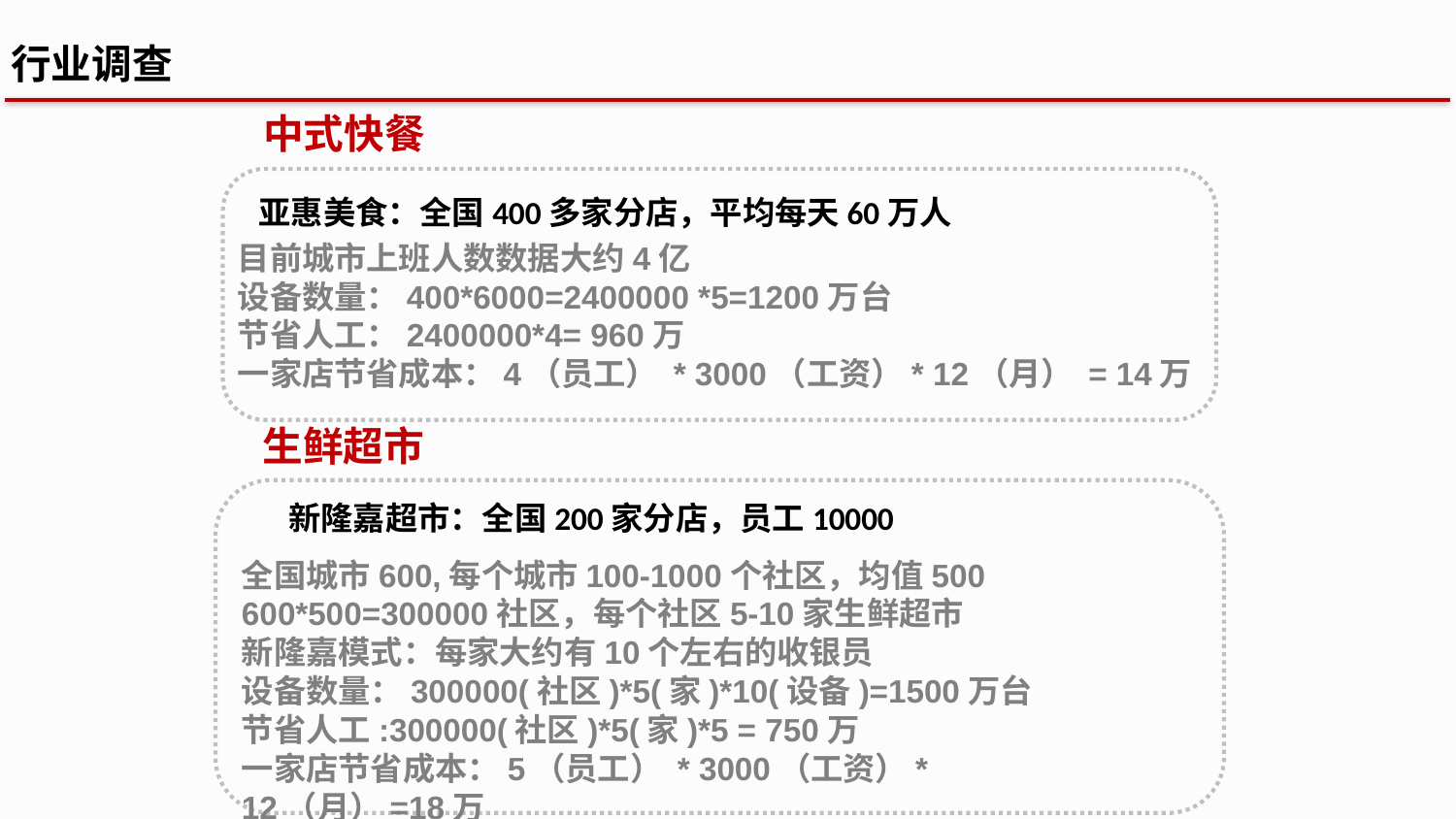

行业调查
中式快餐

亚惠美食：全国400多家分店，平均每天60万人
目前城市上班人数数据大约4亿
设备数量：400*6000=2400000 *5=1200万台
节省人工：2400000*4= 960万
一家店节省成本：4（员工） * 3000（工资）* 12（月） = 14万
生鲜超市

新隆嘉超市：全国200家分店，员工10000
全国城市600,每个城市100-1000个社区，均值500
600*500=300000社区，每个社区5-10家生鲜超市
新隆嘉模式：每家大约有10个左右的收银员
设备数量：300000(社区)*5(家)*10(设备)=1500万台
节省人工:300000(社区)*5(家)*5 = 750万
一家店节省成本：5（员工） * 3000（工资）* 12（月）=18万